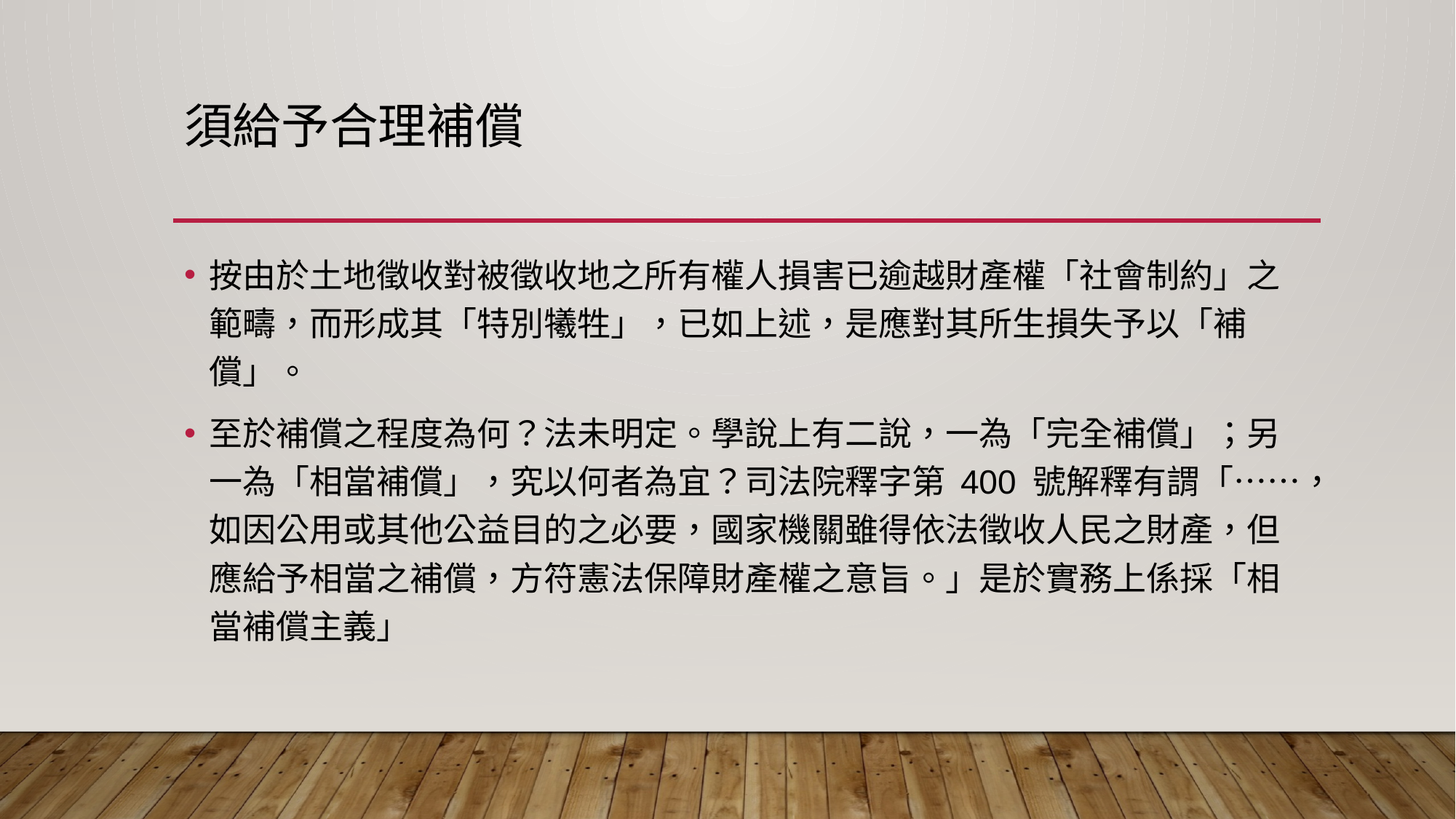

# 須給予合理補償
按由於土地徵收對被徵收地之所有權人損害已逾越財產權「社會制約」之範疇，而形成其「特別犧牲」，已如上述，是應對其所生損失予以「補償」。
至於補償之程度為何？法未明定。學說上有二說，一為「完全補償」；另一為「相當補償」，究以何者為宜？司法院釋字第 400 號解釋有謂「……，如因公用或其他公益目的之必要，國家機關雖得依法徵收人民之財產，但應給予相當之補償，方符憲法保障財產權之意旨。」是於實務上係採「相當補償主義」